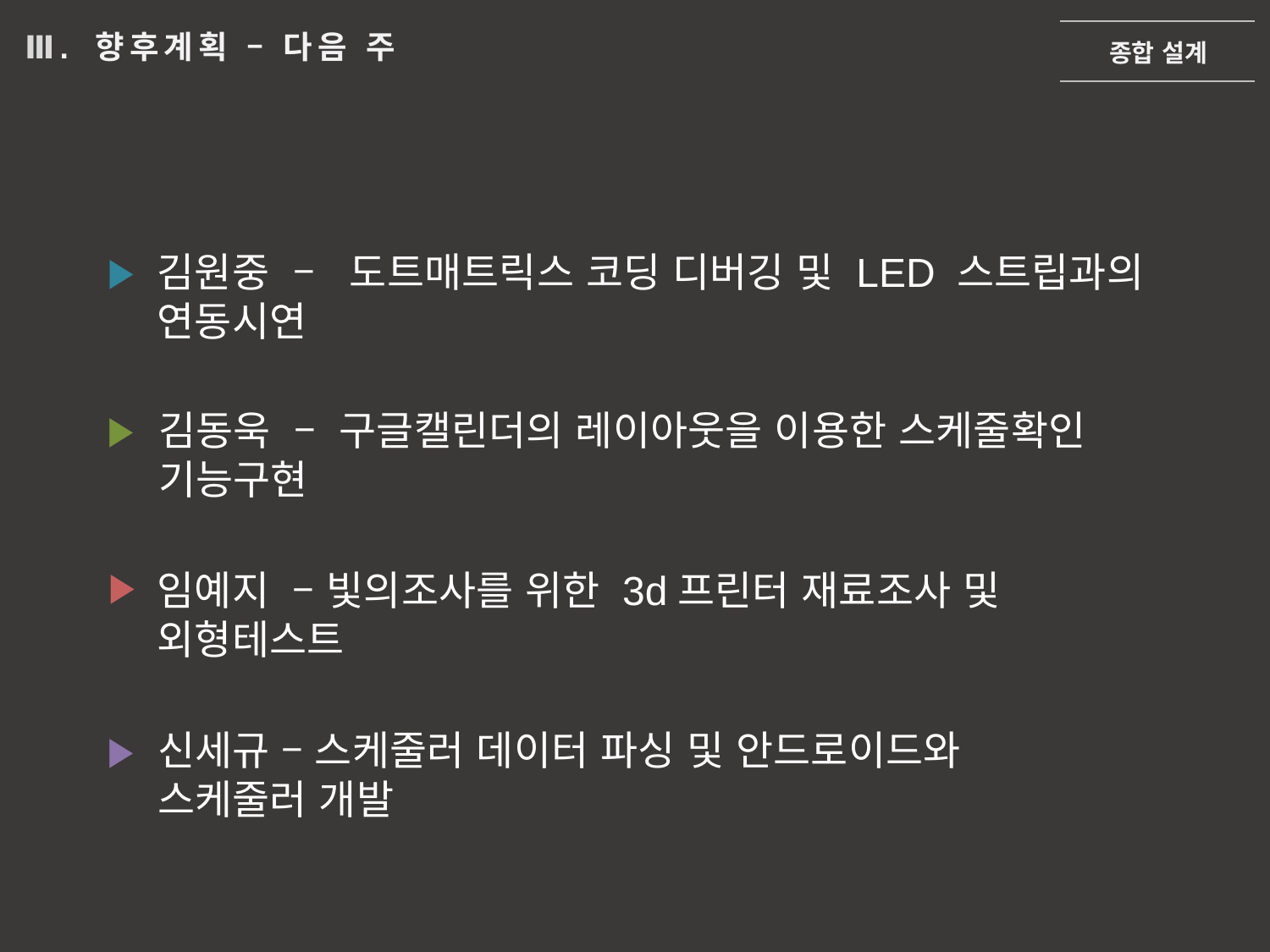

종합 설계
Ⅲ. 향후계획 – 다음 주

▶
김원중  –   도트매트릭스 코딩 디버깅 및 LED 스트립과의
연동시연
▶
김동욱  –  구글캘린더의 레이아웃을 이용한 스케줄확인 기능구현
▶
임예지  – 빛의조사를 위한 3d프린터 재료조사 및
외형테스트
▶
신세규 – 스케줄러 데이터 파싱 및 안드로이드와
스케줄러 개발